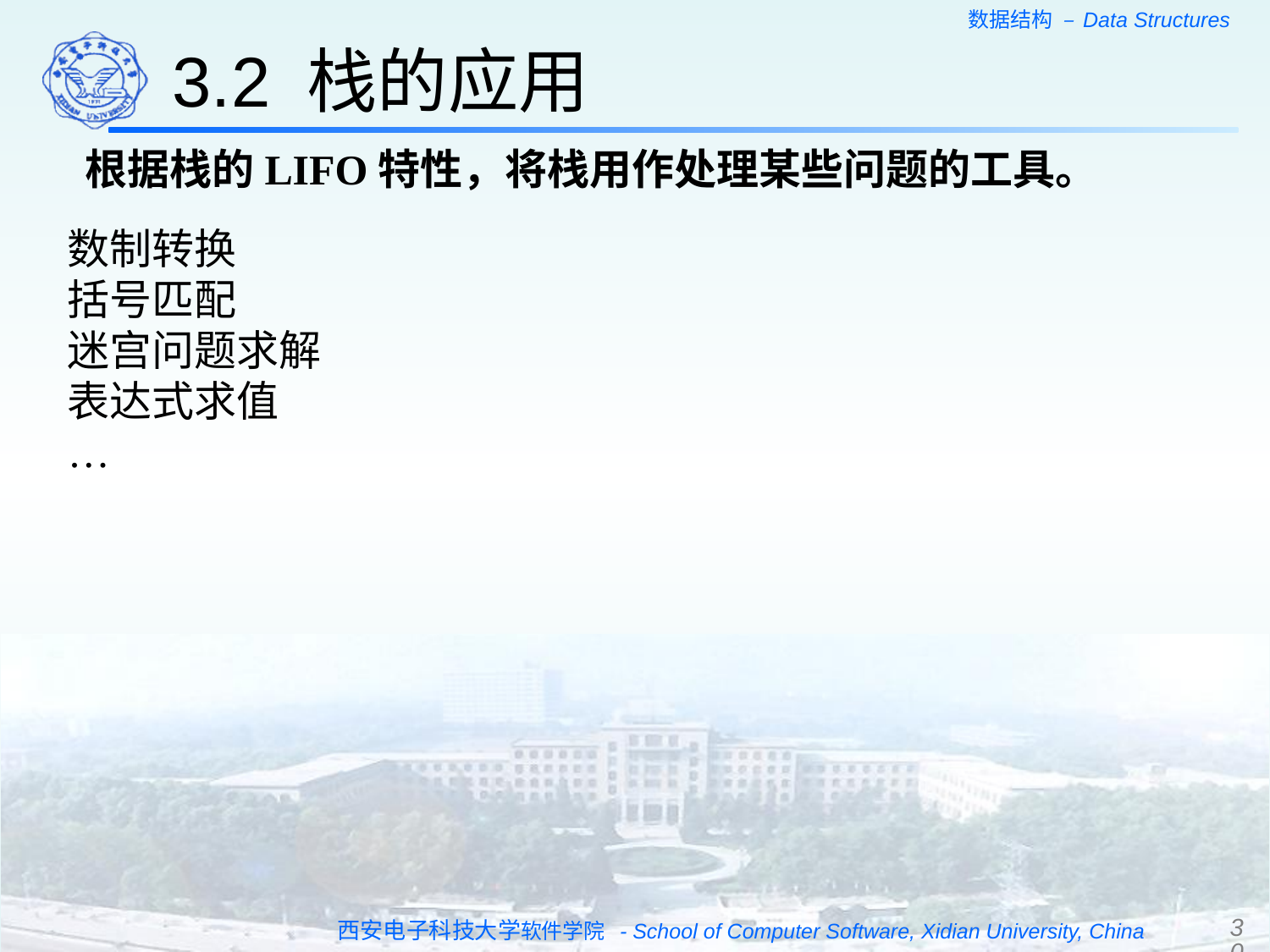

3.2 栈的应用
	根据栈的LIFO特性，将栈用作处理某些问题的工具。
数制转换
括号匹配
迷宫问题求解
表达式求值
…
30